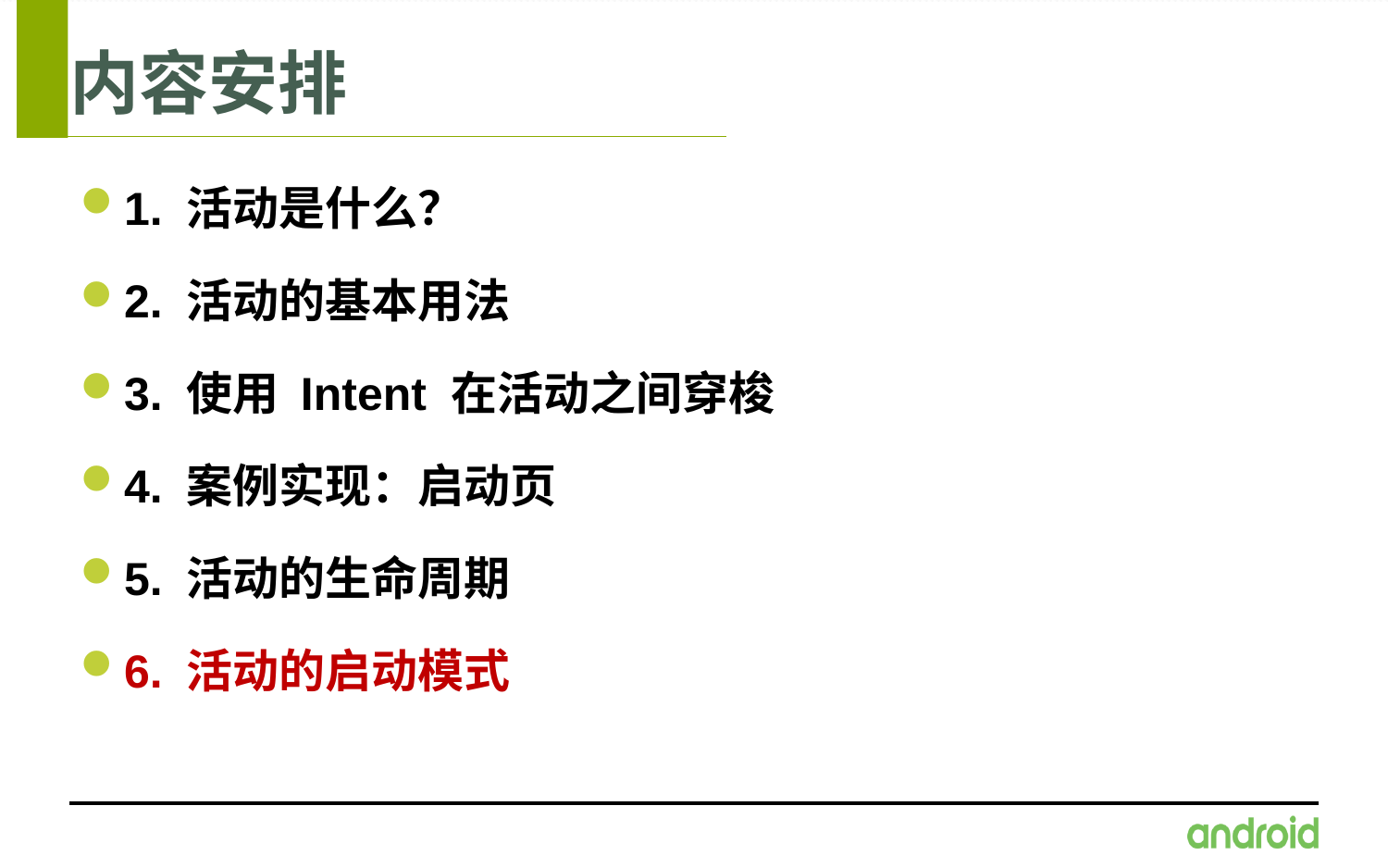

# 内容安排
1. 活动是什么？
2. 活动的基本用法
3. 使用 Intent 在活动之间穿梭
4. 案例实现：启动页
5. 活动的生命周期
6. 活动的启动模式